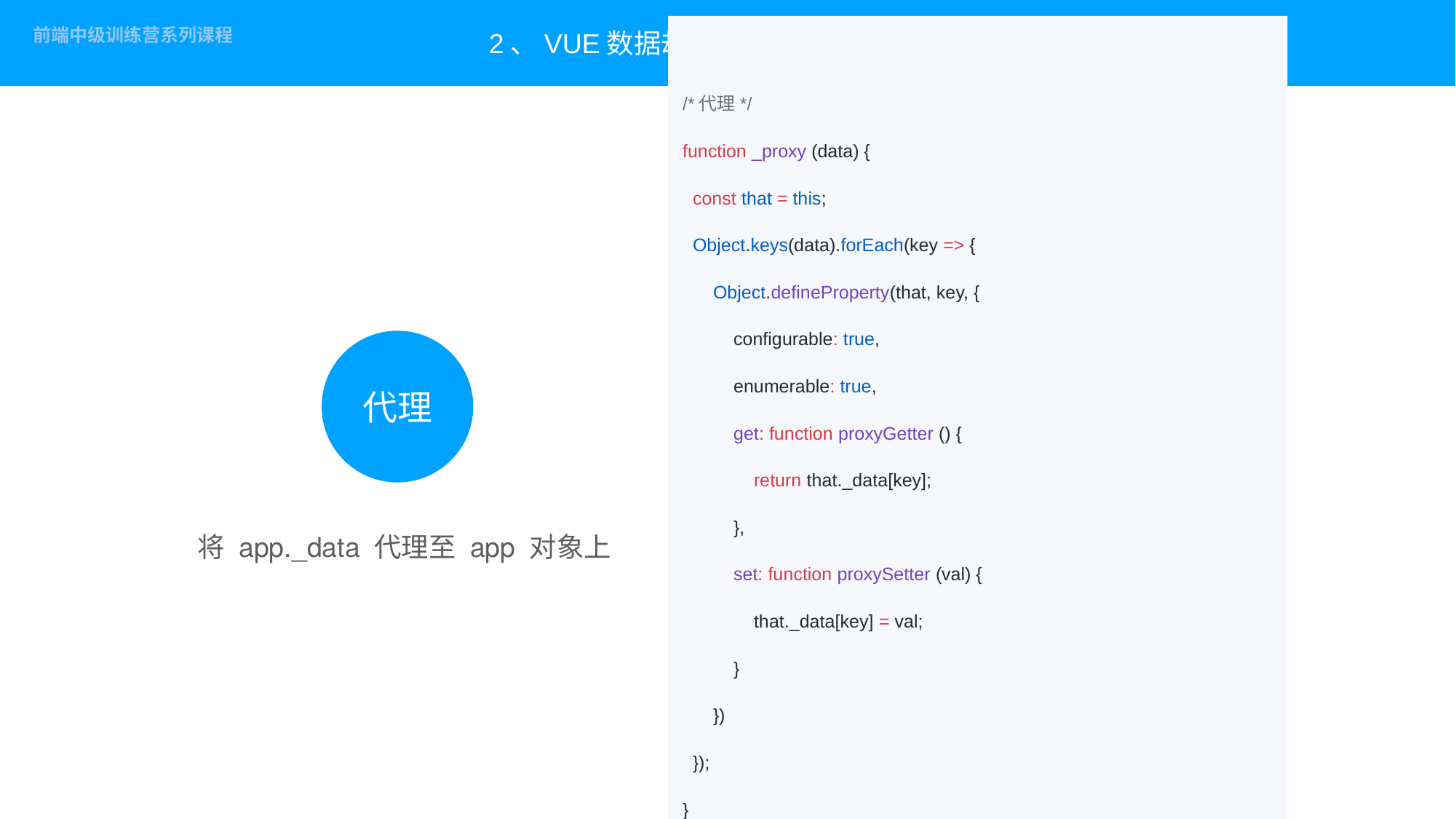

# 2、VUE数据劫持方案原理— Observer

  /*代理*/
  function _proxy (data) {
    const that = this;
    Object.keys(data).forEach(key => {
        Object.defineProperty(that, key, {
            configurable: true,
            enumerable: true,
            get: function proxyGetter () {
                return that._data[key];
            },
            set: function proxySetter (val) {
                that._data[key] = val;
            }
        })
    });
  }

  _proxy.call(this, options.data);/*构造函数中*/
代理
 将 app._data 代理至 app 对象上